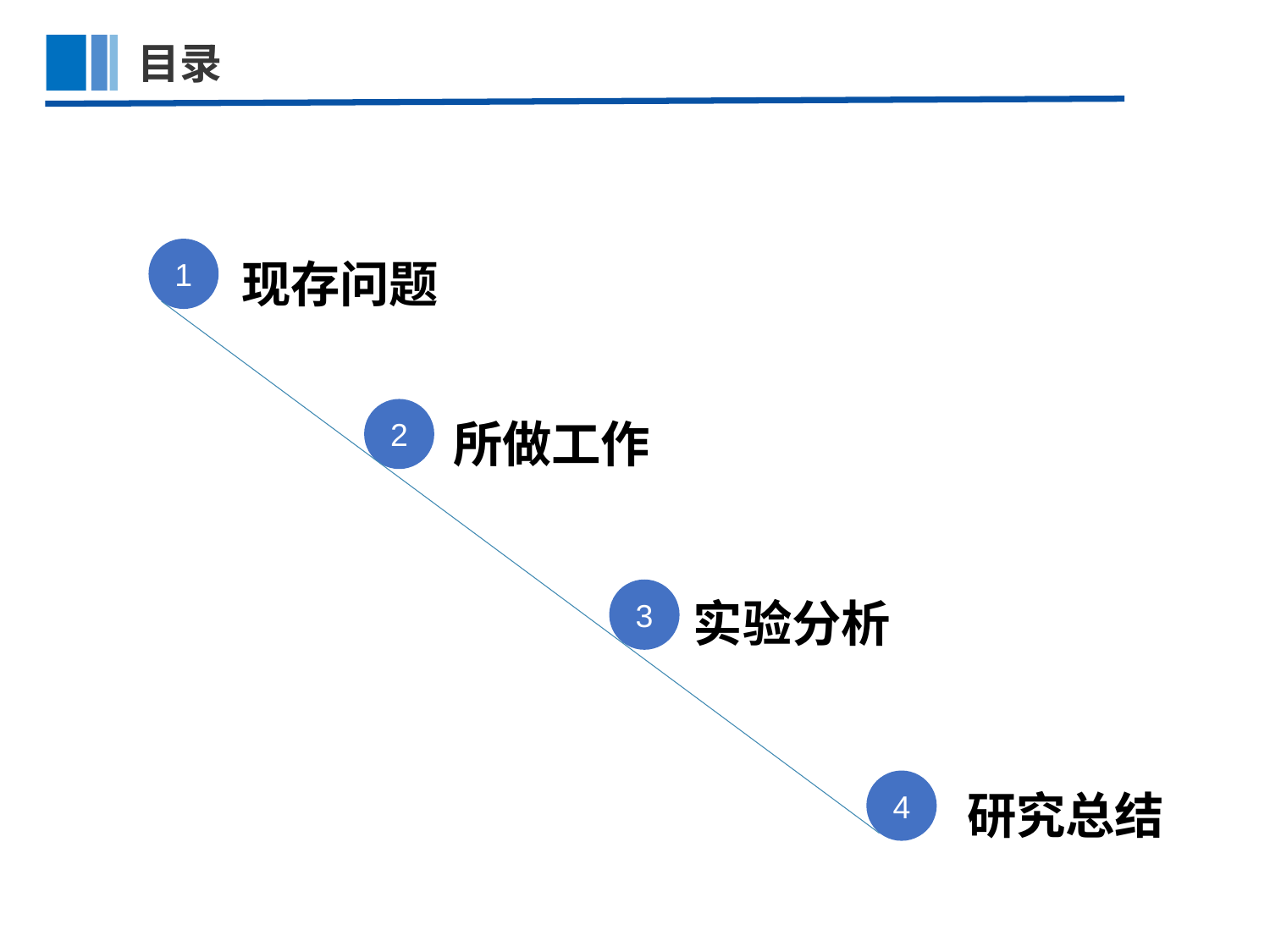

目录

二
现存问题
1
所做工作
2
实验分析
3
研究总结
4